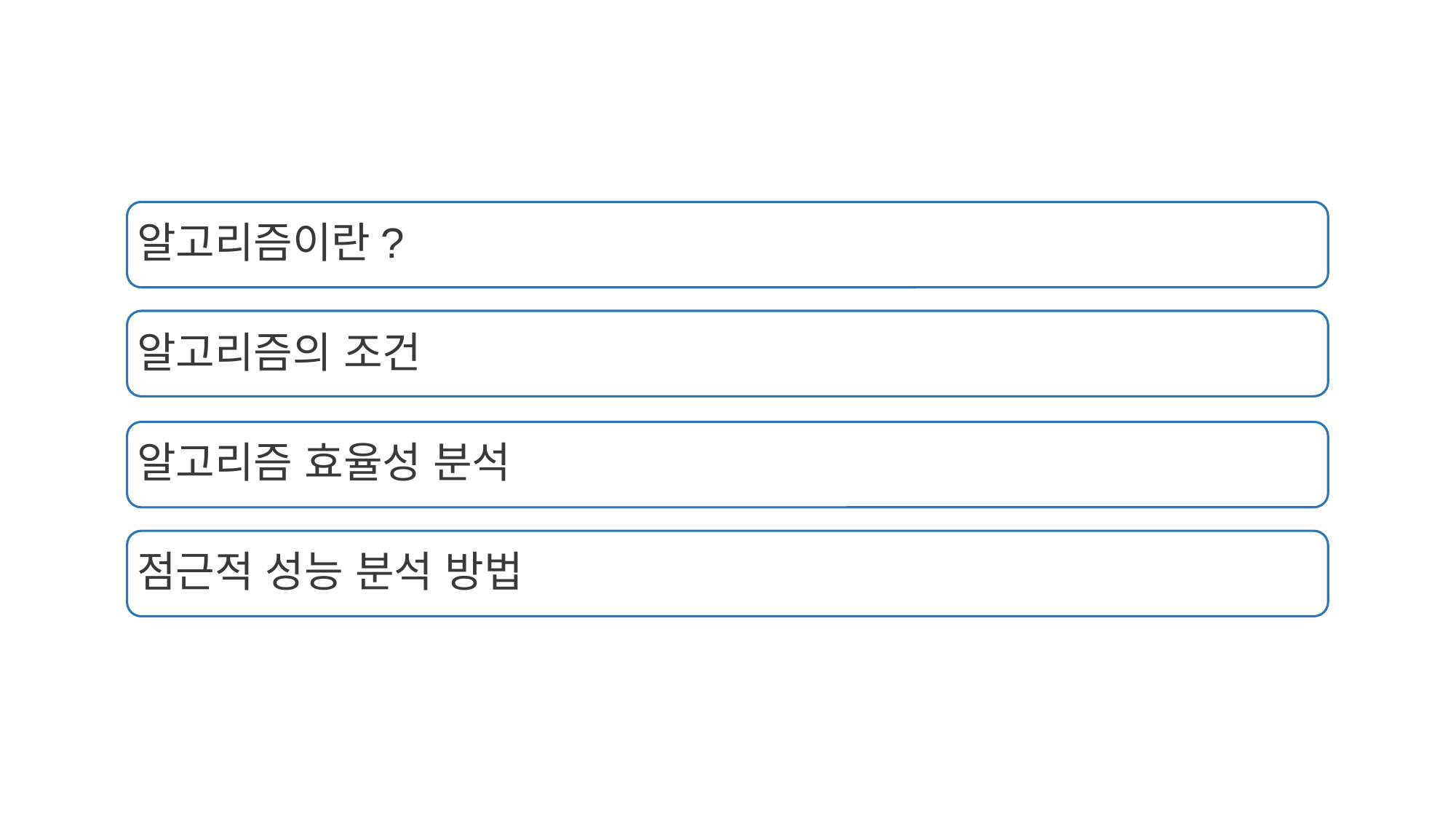

알고리즘이란?
알고리즘의 조건
알고리즘 효율성 분석
점근적 성능 분석 방법